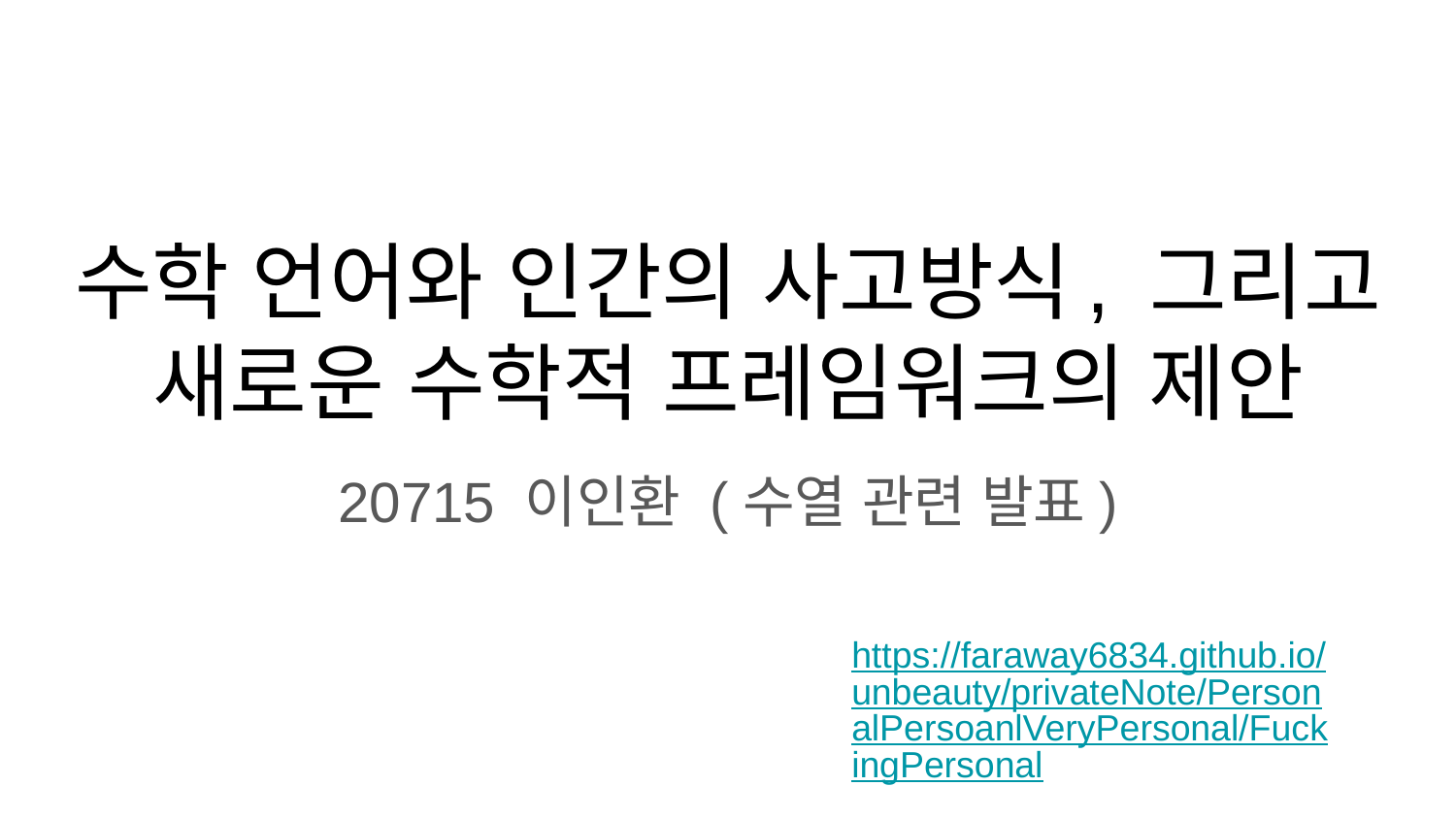

# 수학 언어와 인간의 사고방식, 그리고 새로운 수학적 프레임워크의 제안
20715 이인환 (수열 관련 발표)
https://faraway6834.github.io/unbeauty/privateNote/PersonalPersoanlVeryPersonal/FuckingPersonal